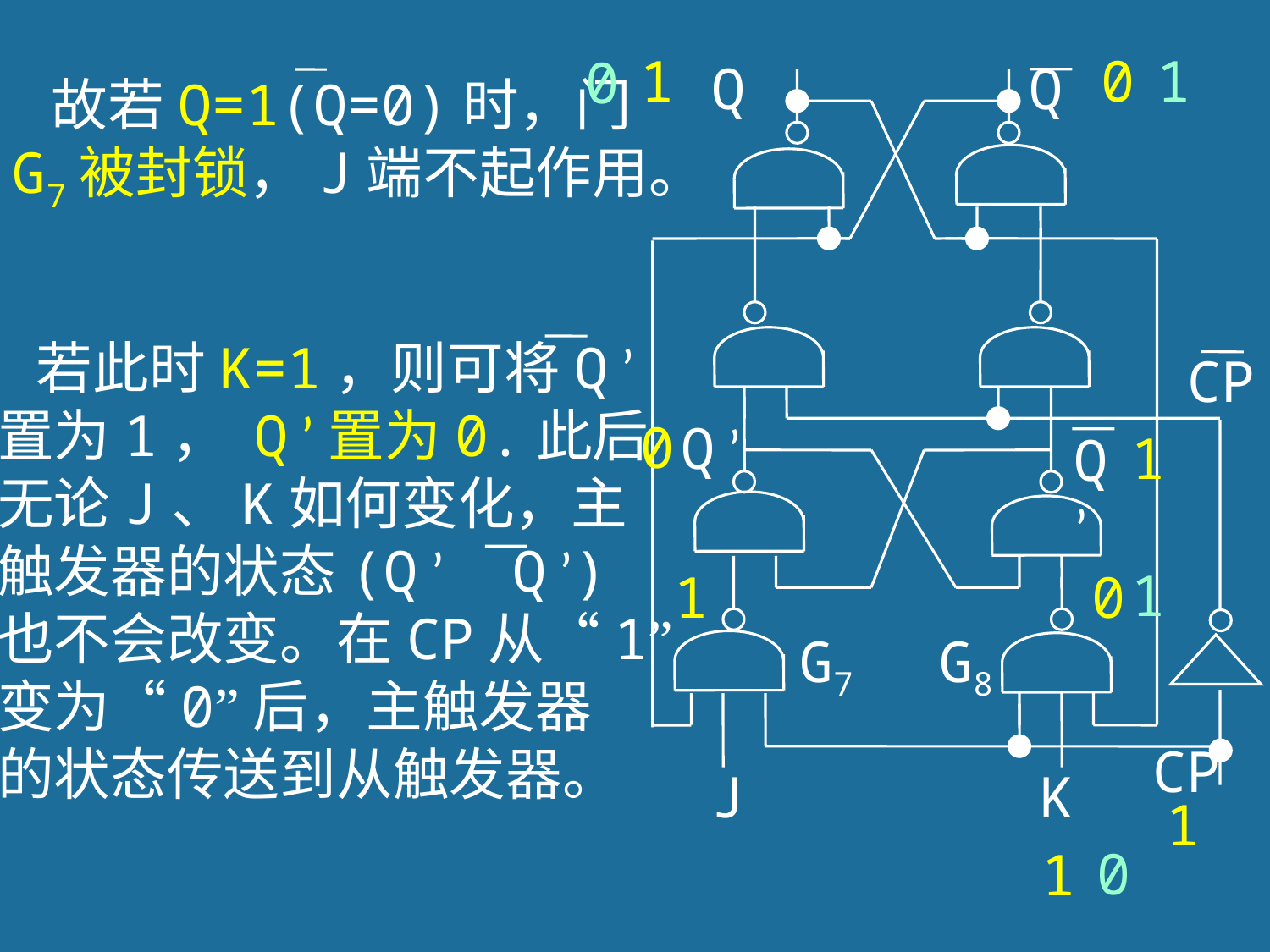

1
0
1
0
Q
Q

CP

Q ’

Q ’

G7
G8

CP

J
K
  故若Q=1(Q=0)时，门
G7被封锁，J端不起作用。

  若此时K=1，则可将Q ’
置为1， Q ’置为0.此后
无论J、K如何变化，主
触发器的状态(Q ’  Q ’)
也不会改变。在CP从“1”
变为“0”后，主触发器
的状态传送到从触发器。

0
1

1
1
0

1
0
1
121